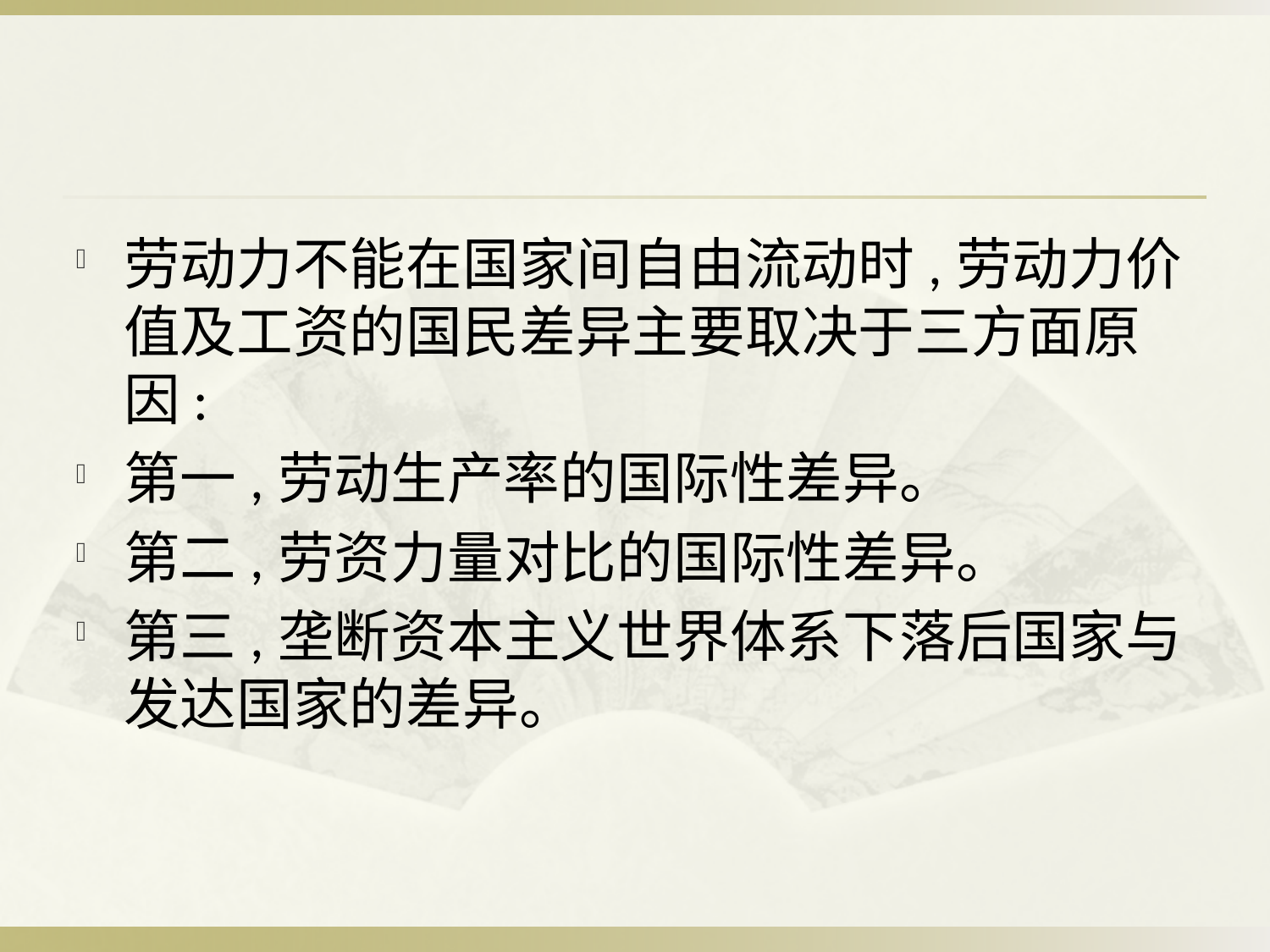

#
劳动力不能在国家间自由流动时,劳动力价值及工资的国民差异主要取决于三方面原因:
第一,劳动生产率的国际性差异。
第二,劳资力量对比的国际性差异。
第三,垄断资本主义世界体系下落后国家与发达国家的差异。